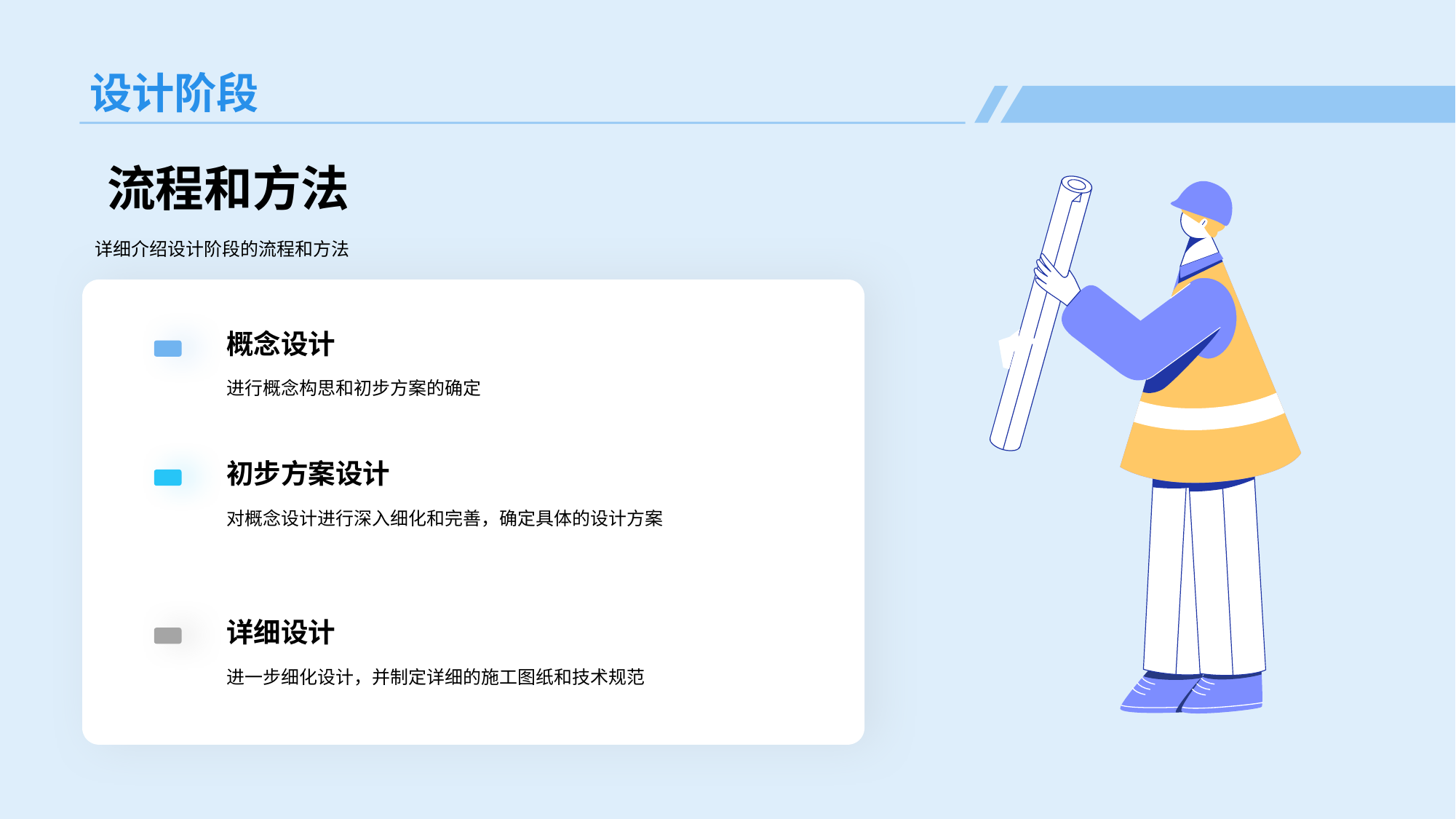

# 设计阶段
流程和方法
详细介绍设计阶段的流程和方法

概念设计

进行概念构思和初步方案的确定
初步方案设计

对概念设计进行深入细化和完善，确定具体的设计方案
详细设计

进一步细化设计，并制定详细的施工图纸和技术规范